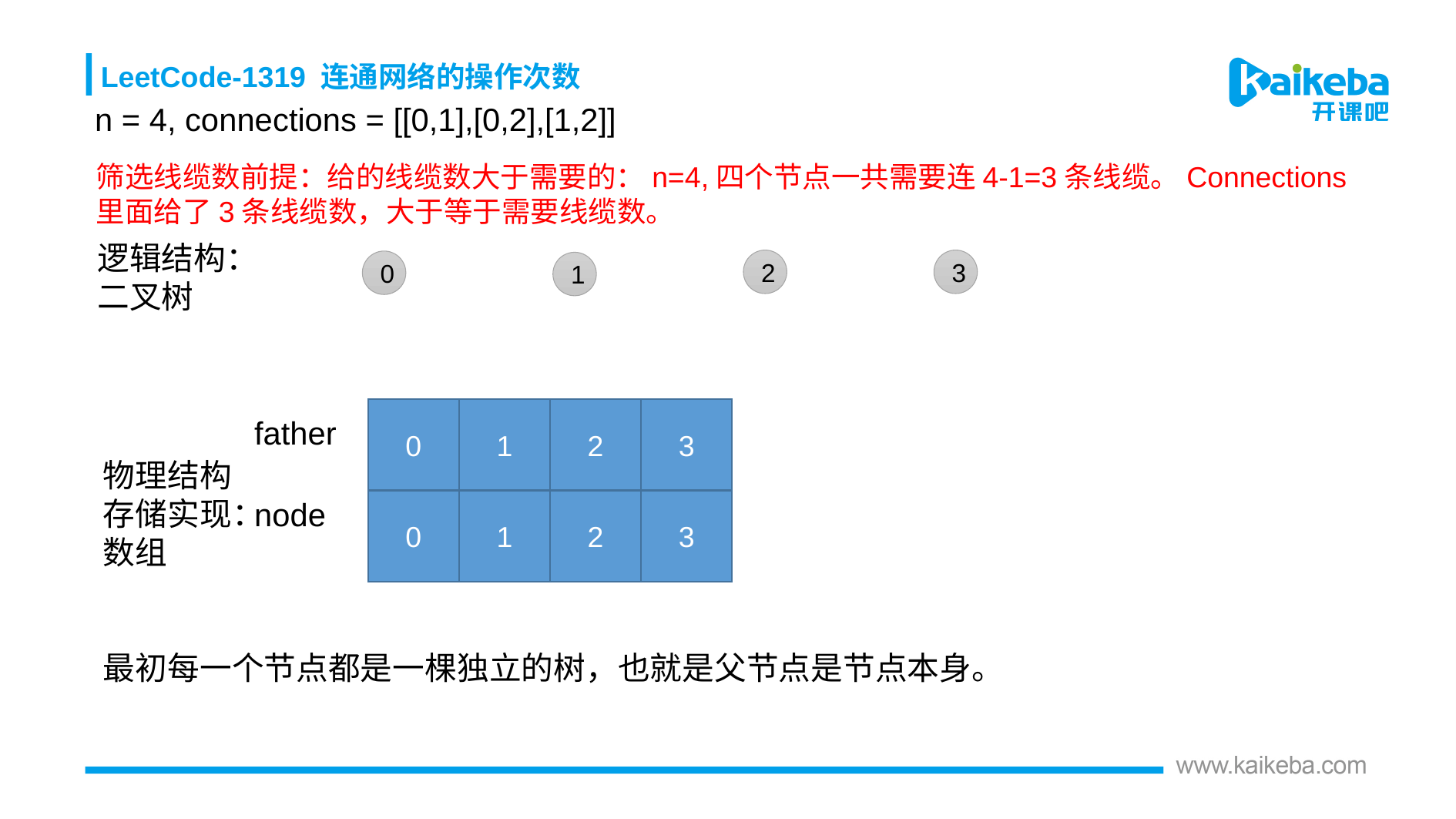

LeetCode-1319 连通网络的操作次数
n = 4, connections = [[0,1],[0,2],[1,2]]
筛选线缆数前提：给的线缆数大于需要的：n=4,四个节点一共需要连4-1=3条线缆。Connections里面给了3条线缆数，大于等于需要线缆数。
逻辑结构：二叉树
2
3
0
1
0
1
2
3
father
物理结构存储实现：数组
node
0
1
2
3
最初每一个节点都是一棵独立的树，也就是父节点是节点本身。